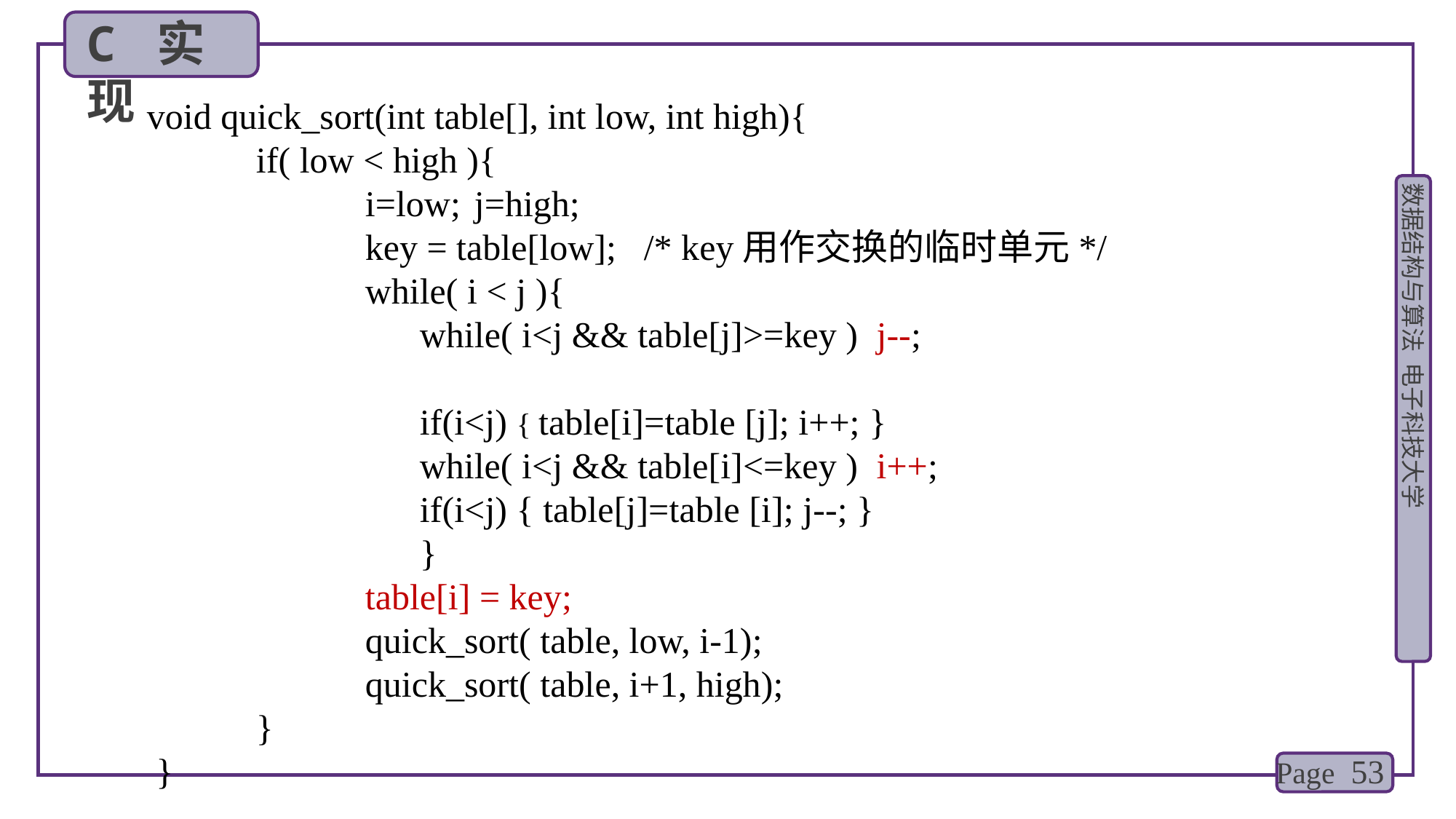

C 实现

void quick_sort(int table[], int low, int high){
	if( low < high ){						    		i=low;	j=high;								key = table[low];   /* key用作交换的临时单元*/          	    	while( i < j ){								      while( i<j && table[j]>=key )  j--;
                              if(i<j) { table[i]=table [j]; i++; }
		      while( i<j && table[i]<=key )  i++;               			      if(i<j) { table[j]=table [i]; j--; }
                 	      }									table[i] = key;
                        quick_sort( table, low, i-1);
                        quick_sort( table, i+1, high);
            }                                                                                                     }